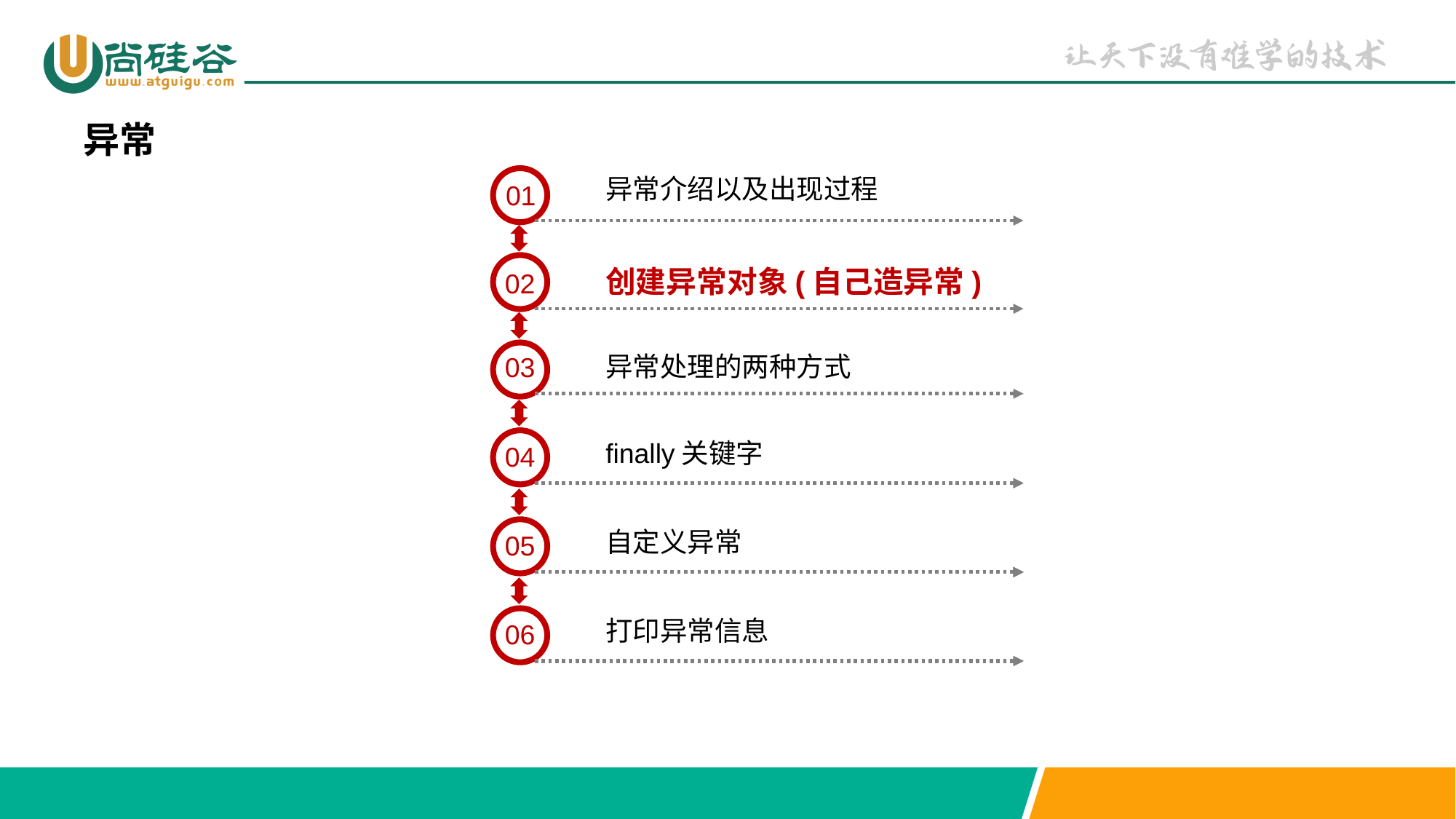

异常

异常介绍以及出现过程
01

创建异常对象(自己造异常)
02

异常处理的两种方式
03

finally关键字
04

自定义异常
05

打印异常信息
06